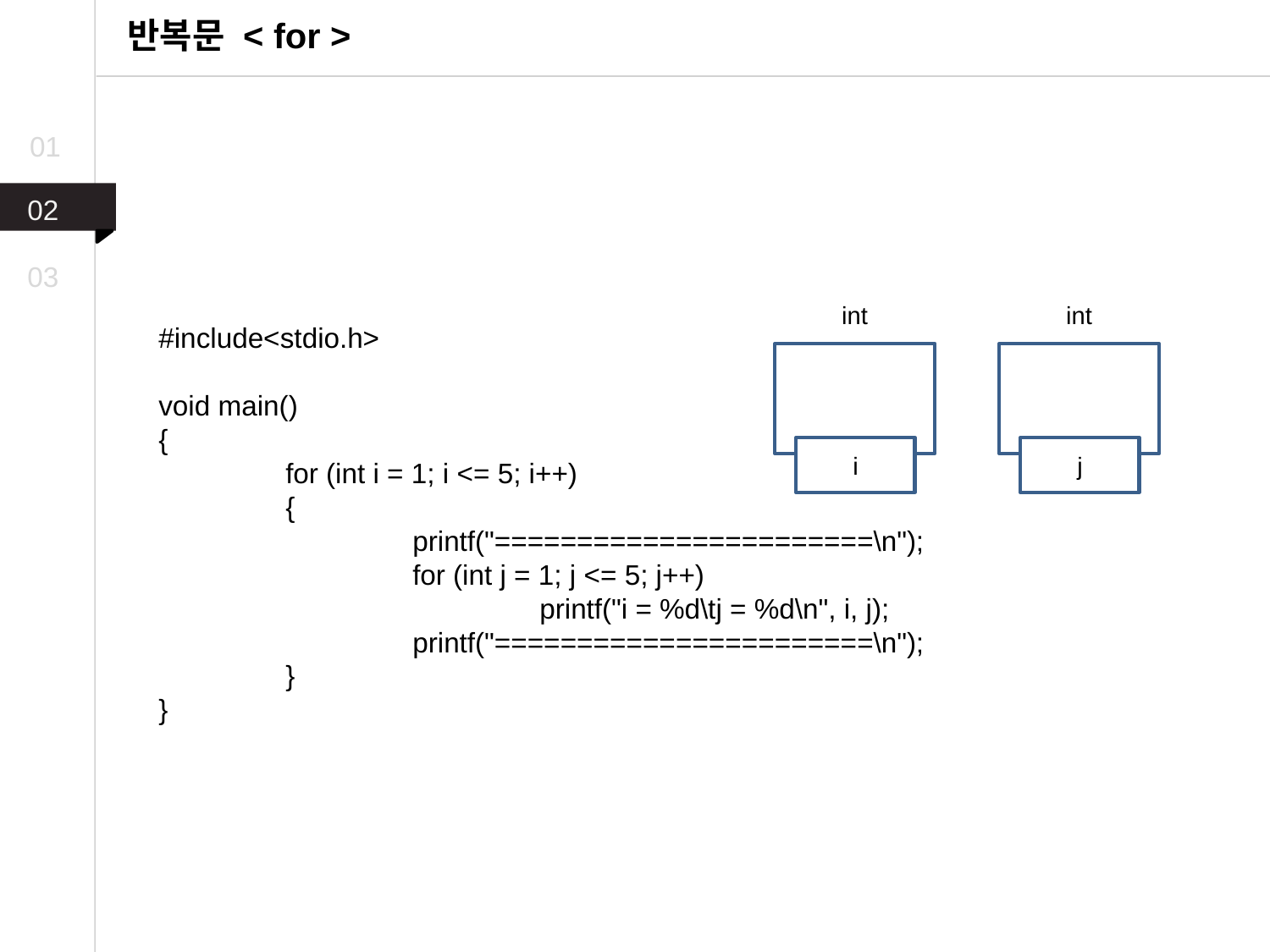

반복문 < for >
01

02

03
int
int
#include<stdio.h>

void main()
{
	for (int i = 1; i <= 5; i++)
	{
		printf("=======================\n");
		for (int j = 1; j <= 5; j++)
			printf("i = %d\tj = %d\n", i, j);
		printf("=======================\n");
	}
}

i
j